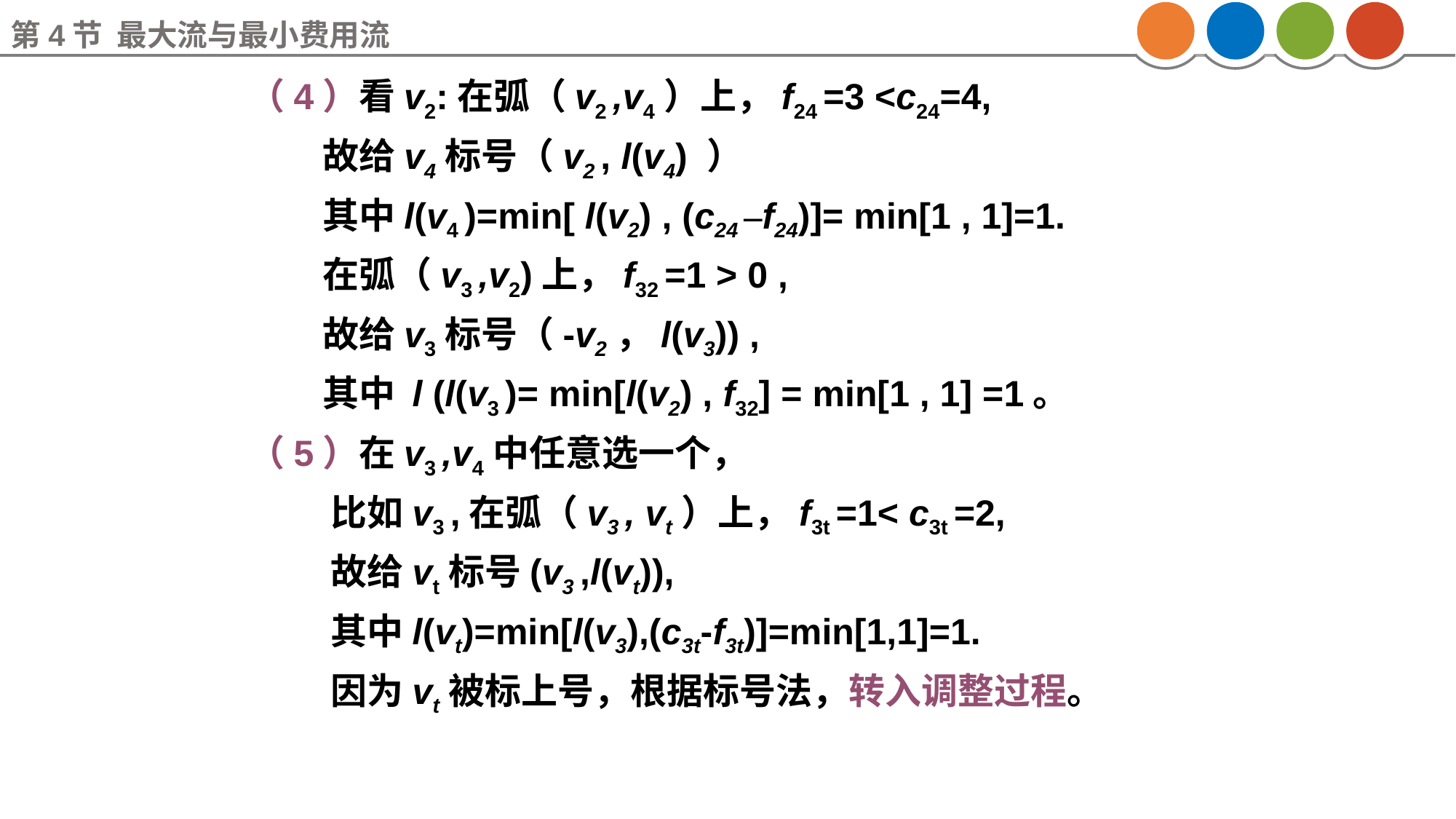

第4节  最大流与最小费用流
（4）看v2:在弧（v2 ,v4）上，f24 =3 <c24=4,
        故给v4标号（v2 , l(v4) ）
        其中l(v4 )=min[ l(v2) , (c24 –f24)]= min[1 , 1]=1.
        在弧（v3 ,v2)上，f32 =1 > 0 ,
        故给v3标号（-v2，l(v3)) ,
        其中 l (l(v3 )= min[l(v2) , f32] = min[1 , 1] =1。
（5）在v3 ,v4中任意选一个，
         比如v3 ,在弧（v3 , vt）上，f3t =1< c3t =2,
         故给vt标号(v3 ,l(vt)),
         其中l(vt)=min[l(v3),(c3t-f3t)]=min[1,1]=1.
         因为vt被标上号，根据标号法，转入调整过程。